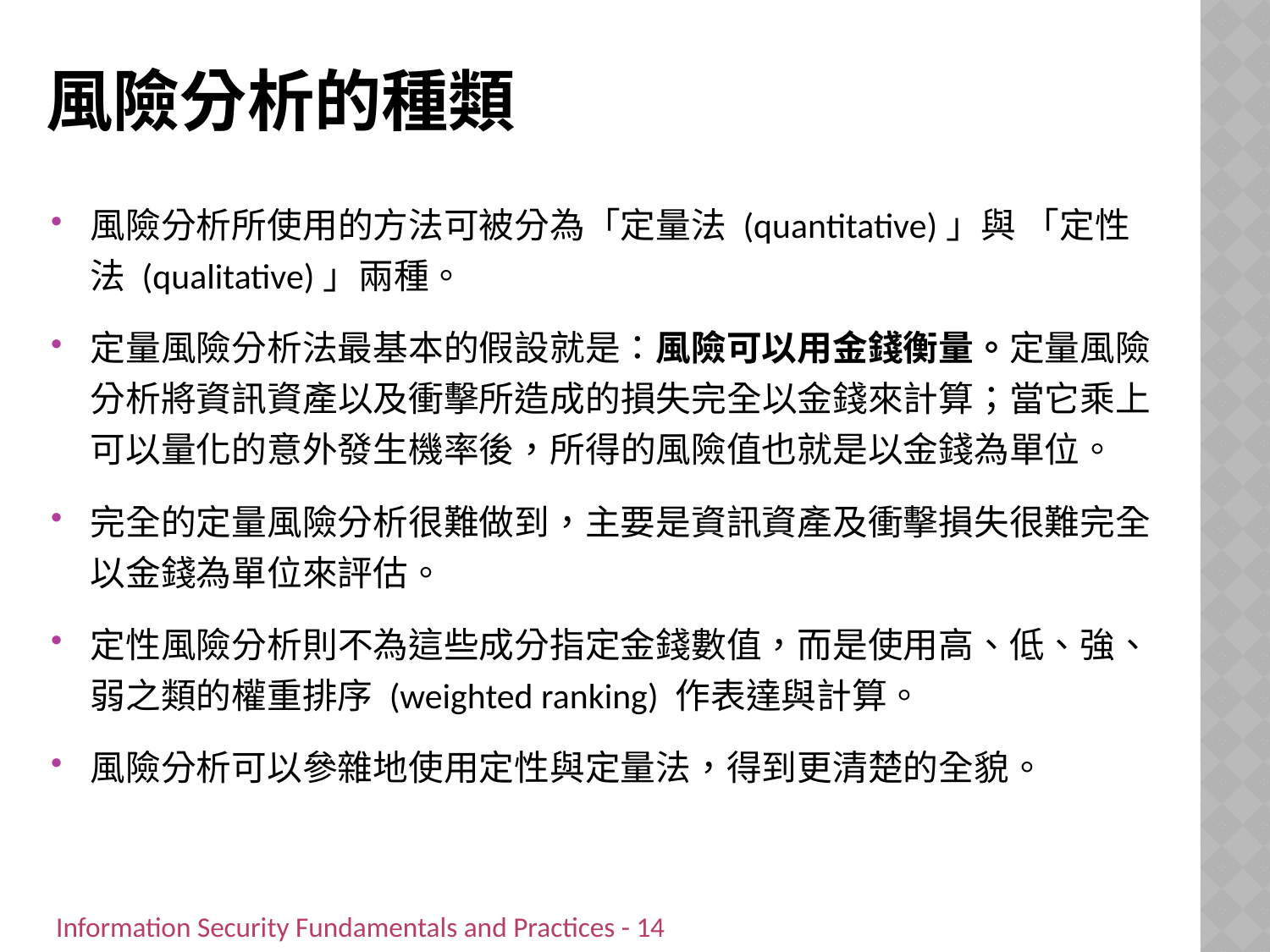

# 風險分析的種類
風險分析所使用的方法可被分為「定量法 (quantitative)」與 「定性法 (qualitative)」兩種。
定量風險分析法最基本的假設就是：風險可以用金錢衡量。定量風險分析將資訊資產以及衝擊所造成的損失完全以金錢來計算；當它乘上可以量化的意外發生機率後，所得的風險值也就是以金錢為單位。
完全的定量風險分析很難做到，主要是資訊資產及衝擊損失很難完全以金錢為單位來評估。
定性風險分析則不為這些成分指定金錢數值，而是使用高、低、強、弱之類的權重排序 (weighted ranking) 作表達與計算。
風險分析可以參雜地使用定性與定量法，得到更清楚的全貌。